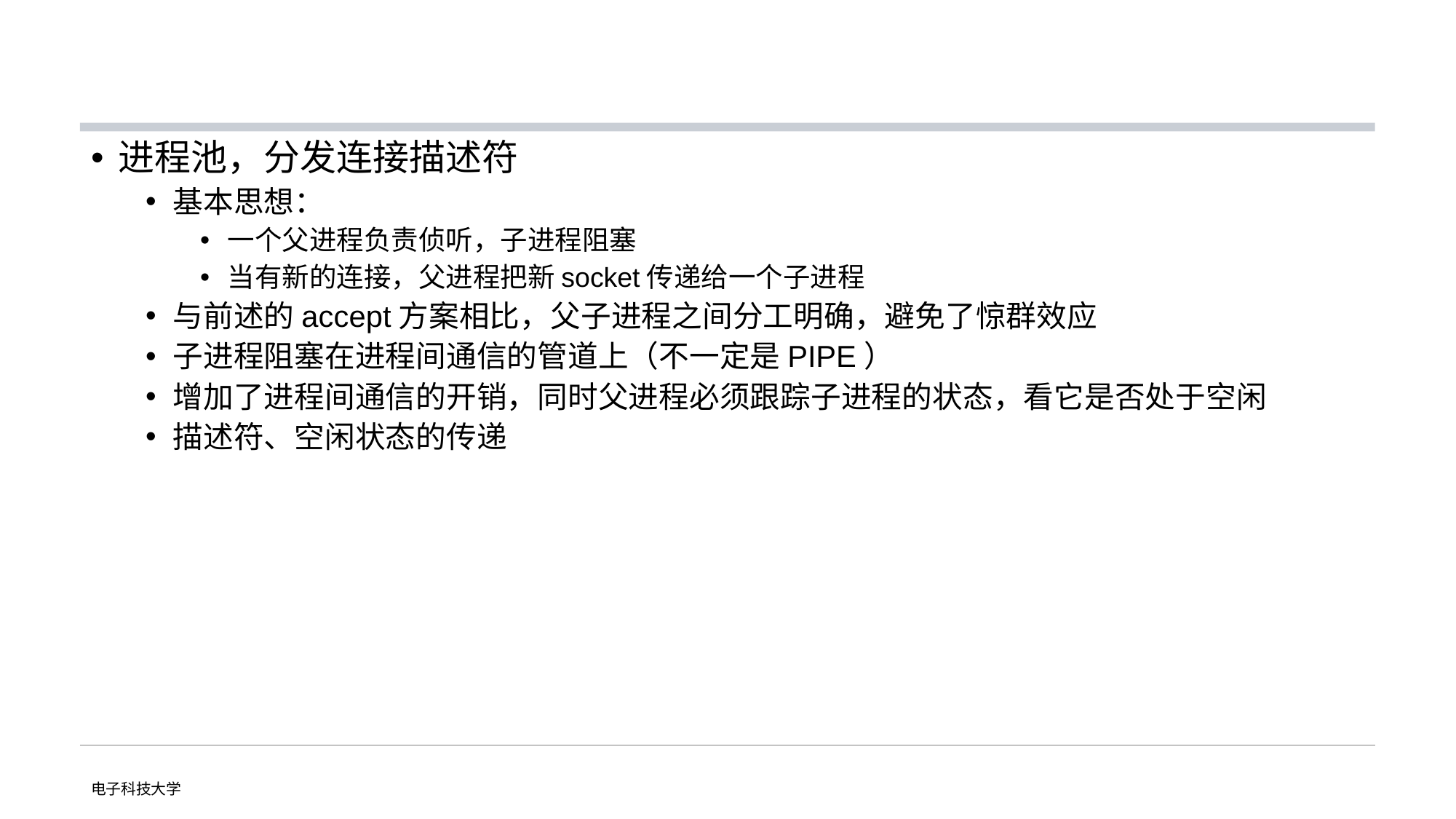

#
进程池，分发连接描述符
基本思想：
一个父进程负责侦听，子进程阻塞
当有新的连接，父进程把新socket传递给一个子进程
与前述的accept方案相比，父子进程之间分工明确，避免了惊群效应
子进程阻塞在进程间通信的管道上（不一定是PIPE）
增加了进程间通信的开销，同时父进程必须跟踪子进程的状态，看它是否处于空闲
描述符、空闲状态的传递

电子科技大学